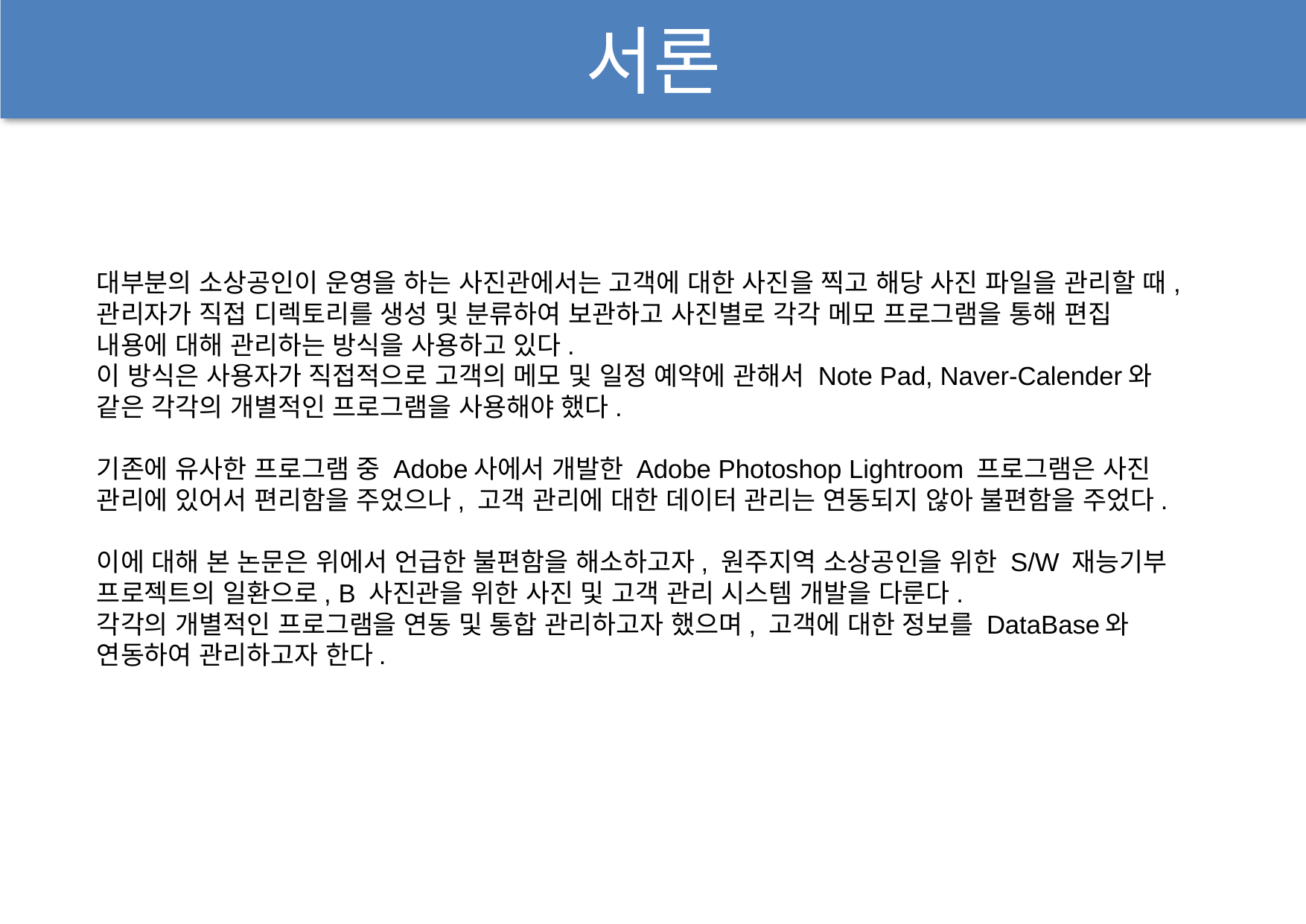

서론
# 대부분의 소상공인이 운영을 하는 사진관에서는 고객에 대한 사진을 찍고 해당 사진 파일을 관리할 때, 관리자가 직접 디렉토리를 생성 및 분류하여 보관하고 사진별로 각각 메모 프로그램을 통해 편집 내용에 대해 관리하는 방식을 사용하고 있다. 이 방식은 사용자가 직접적으로 고객의 메모 및 일정 예약에 관해서 Note Pad, Naver-Calender와 같은 각각의 개별적인 프로그램을 사용해야 했다. 기존에 유사한 프로그램 중 Adobe사에서 개발한 Adobe Photoshop Lightroom 프로그램은 사진 관리에 있어서 편리함을 주었으나, 고객 관리에 대한 데이터 관리는 연동되지 않아 불편함을 주었다. 이에 대해 본 논문은 위에서 언급한 불편함을 해소하고자, 원주지역 소상공인을 위한 S/W 재능기부 프로젝트의 일환으로, B 사진관을 위한 사진 및 고객 관리 시스템 개발을 다룬다. 각각의 개별적인 프로그램을 연동 및 통합 관리하고자 했으며, 고객에 대한 정보를 DataBase와 연동하여 관리하고자 한다.